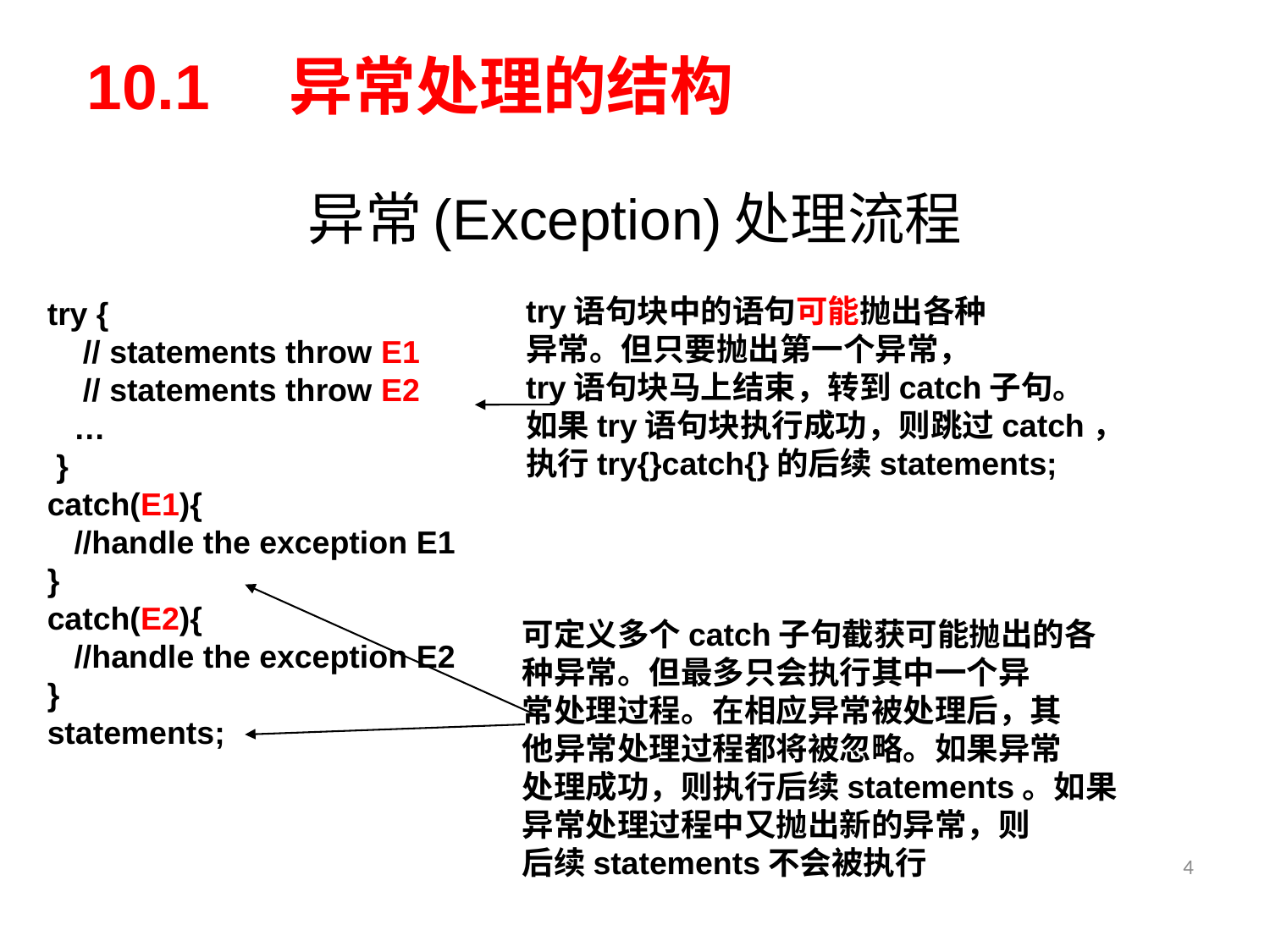

10.1　异常处理的结构
# 异常(Exception)处理流程
try语句块中的语句可能抛出各种
异常。但只要抛出第一个异常，
try语句块马上结束，转到catch子句。
如果try语句块执行成功，则跳过catch，
执行try{}catch{}的后续statements;
try {
    // statements throw E1
    // statements throw E2
   …
 }
catch(E1){
   //handle the exception E1
}
catch(E2){
   //handle the exception E2
}
statements;

可定义多个catch子句截获可能抛出的各
种异常。但最多只会执行其中一个异
常处理过程。在相应异常被处理后，其
他异常处理过程都将被忽略。如果异常
处理成功，则执行后续statements。如果
异常处理过程中又抛出新的异常，则
后续statements不会被执行

4